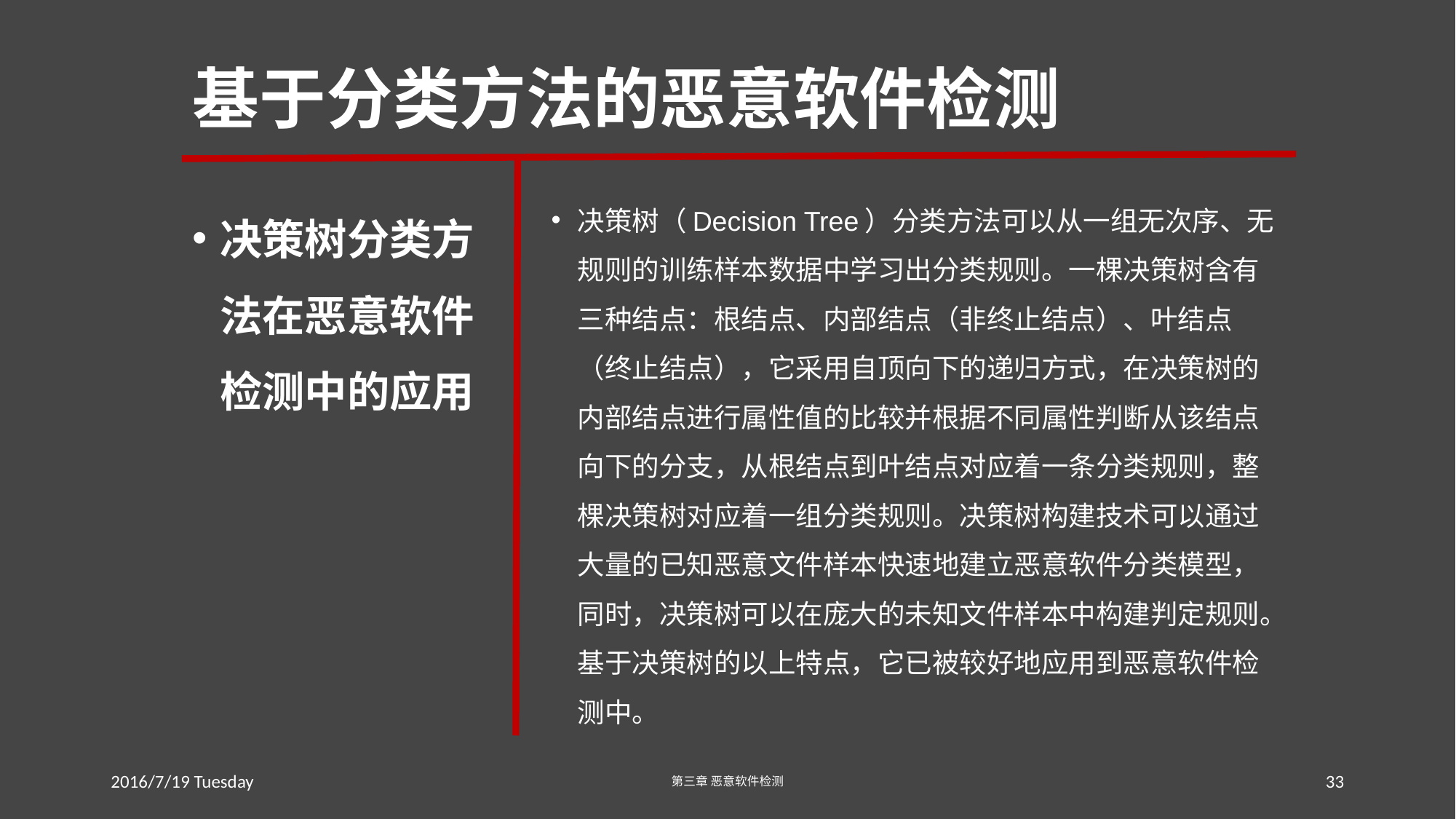

# 基于分类方法的恶意软件检测
决策树分类方法在恶意软件检测中的应用
决策树（Decision Tree）分类方法可以从一组无次序、无规则的训练样本数据中学习出分类规则。一棵决策树含有三种结点：根结点、内部结点（非终止结点）、叶结点（终止结点），它采用自顶向下的递归方式，在决策树的内部结点进行属性值的比较并根据不同属性判断从该结点向下的分支，从根结点到叶结点对应着一条分类规则，整棵决策树对应着一组分类规则。决策树构建技术可以通过大量的已知恶意文件样本快速地建立恶意软件分类模型，同时，决策树可以在庞大的未知文件样本中构建判定规则。基于决策树的以上特点，它已被较好地应用到恶意软件检测中。
2016/7/19 Tuesday
第三章 恶意软件检测
33